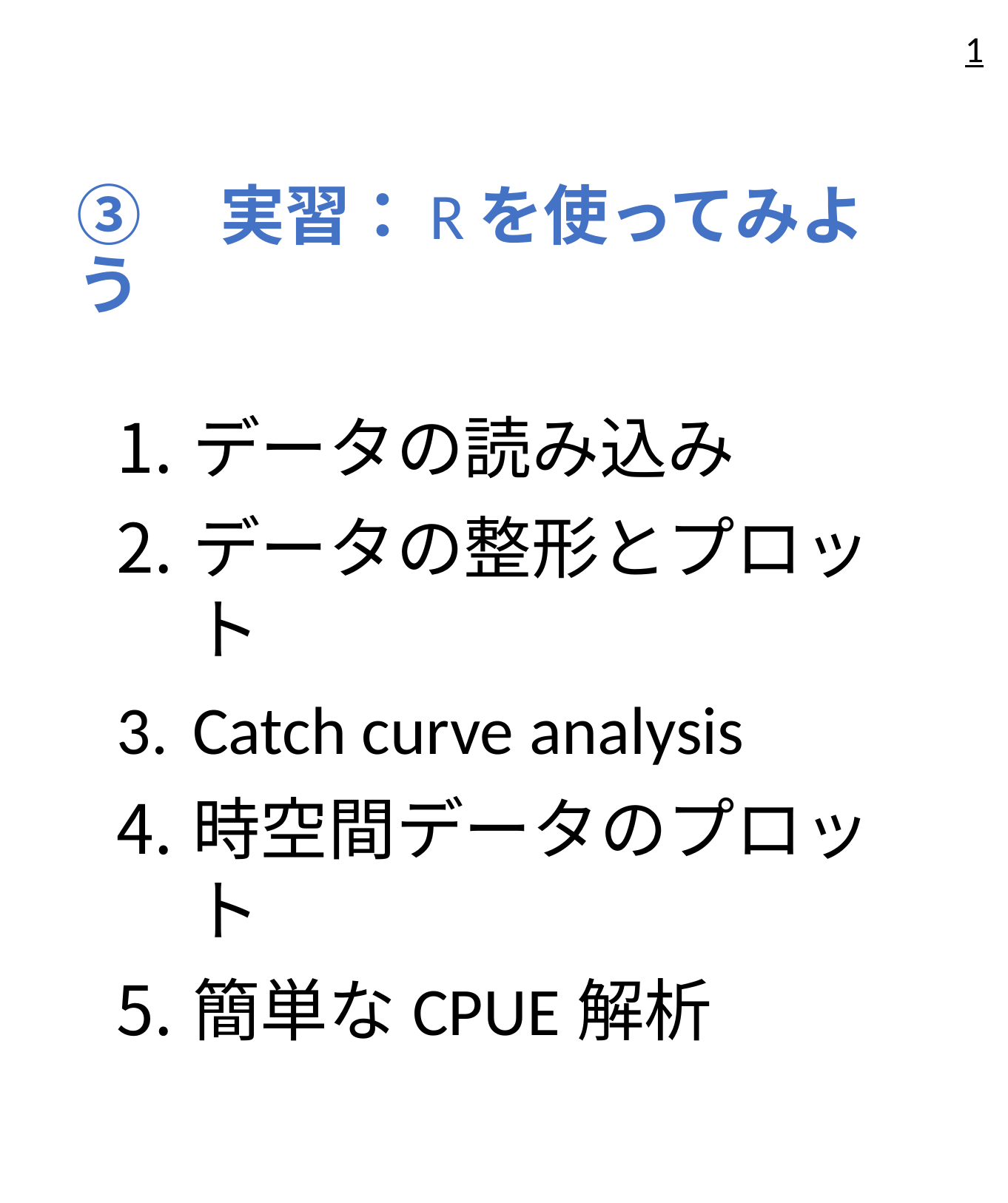

1
# ③　実習：Rを使ってみよう
データの読み込み
データの整形とプロット
Catch curve analysis
時空間データのプロット
簡単なCPUE解析